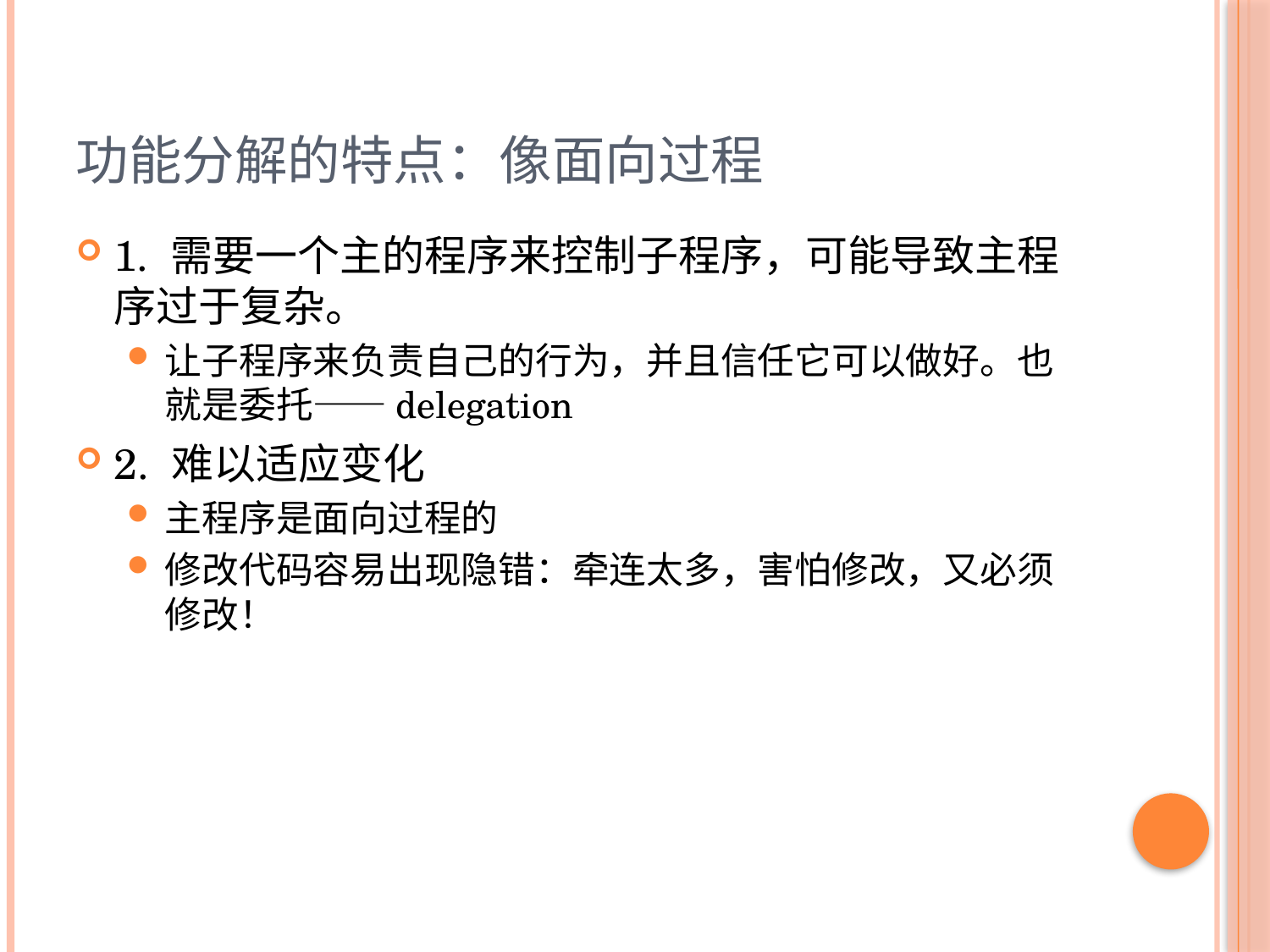

# 功能分解的特点：像面向过程
1. 需要一个主的程序来控制子程序，可能导致主程序过于复杂。
让子程序来负责自己的行为，并且信任它可以做好。也就是委托——delegation
2. 难以适应变化
主程序是面向过程的
修改代码容易出现隐错：牵连太多，害怕修改，又必须修改！